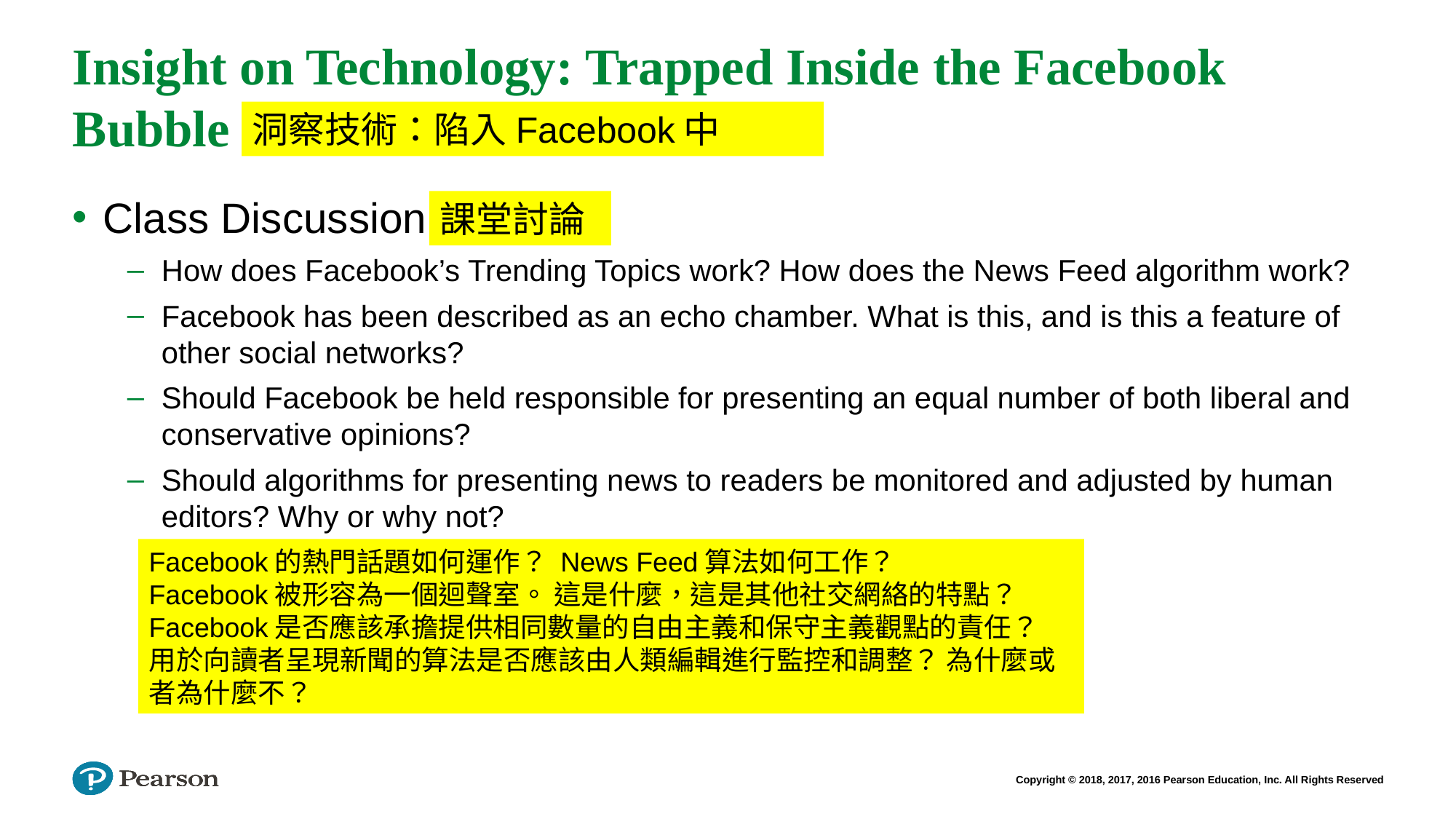

# Insight on Technology: Trapped Inside the Facebook Bubble
洞察技術：陷入Facebook中
Class Discussion
How does Facebook’s Trending Topics work? How does the News Feed algorithm work?
Facebook has been described as an echo chamber. What is this, and is this a feature of other social networks?
Should Facebook be held responsible for presenting an equal number of both liberal and conservative opinions?
Should algorithms for presenting news to readers be monitored and adjusted by human editors? Why or why not?
課堂討論
Facebook的熱門話題如何運作？ News Feed算法如何工作？
Facebook被形容為一個迴聲室。 這是什麼，這是其他社交網絡的特點？
Facebook是否應該承擔提供相同數量的自由主義和保守主義觀點的責任？
用於向讀者呈現新聞的算法是否應該由人類編輯進行監控和調整？ 為什麼或者為什麼不？